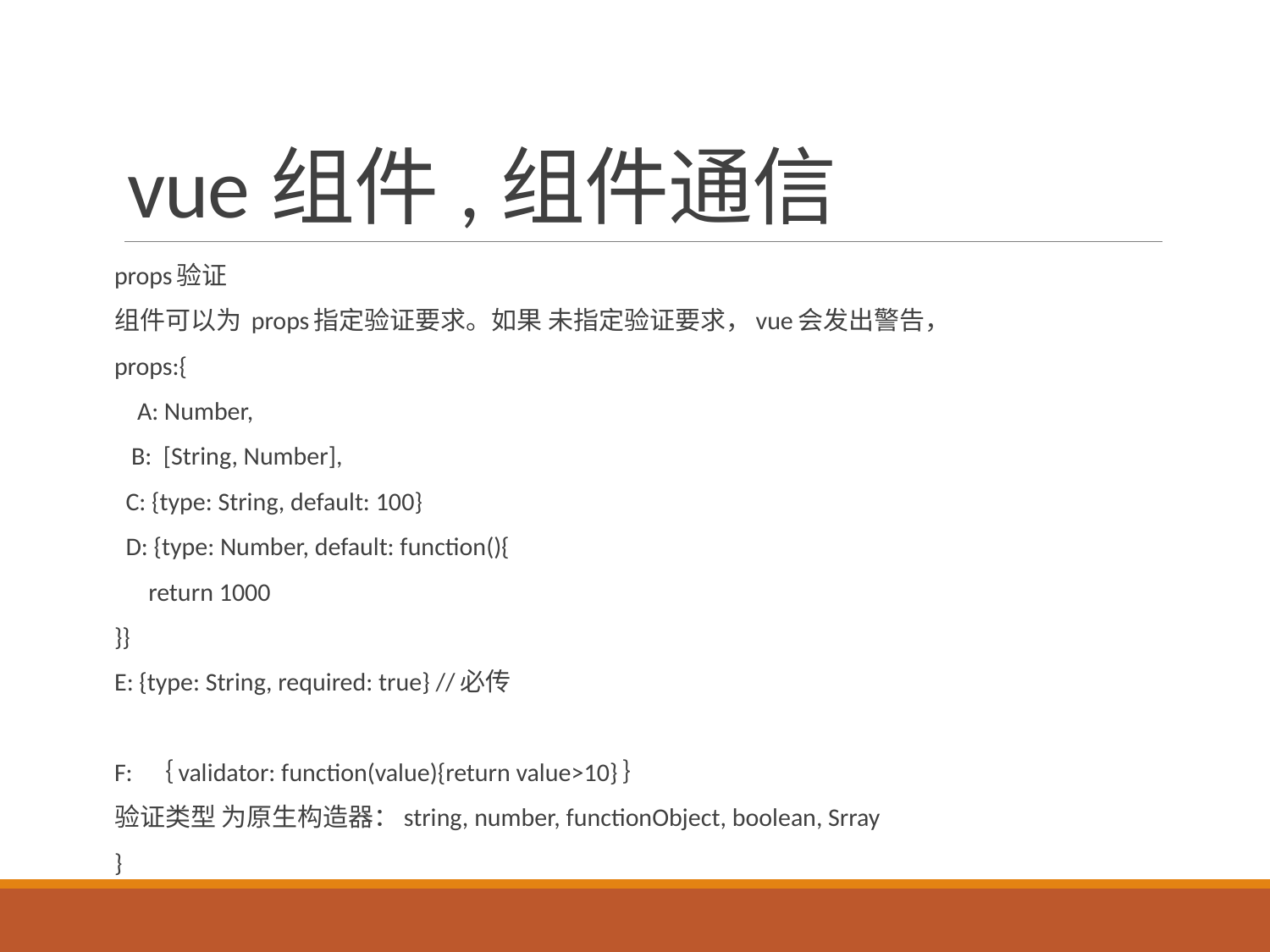

# vue组件,组件通信
props验证
组件可以为 props指定验证要求。如果 未指定验证要求，vue会发出警告，
props:{
    A: Number,
   B:  [String, Number],
  C: {type: String, default: 100}
  D: {type: Number, default: function(){
      return 1000
}}
E: {type: String, required: true} //必传

F:  ｛validator: function(value){return value>10}｝
验证类型 为原生构造器：string, number, functionObject, boolean, Srray
}